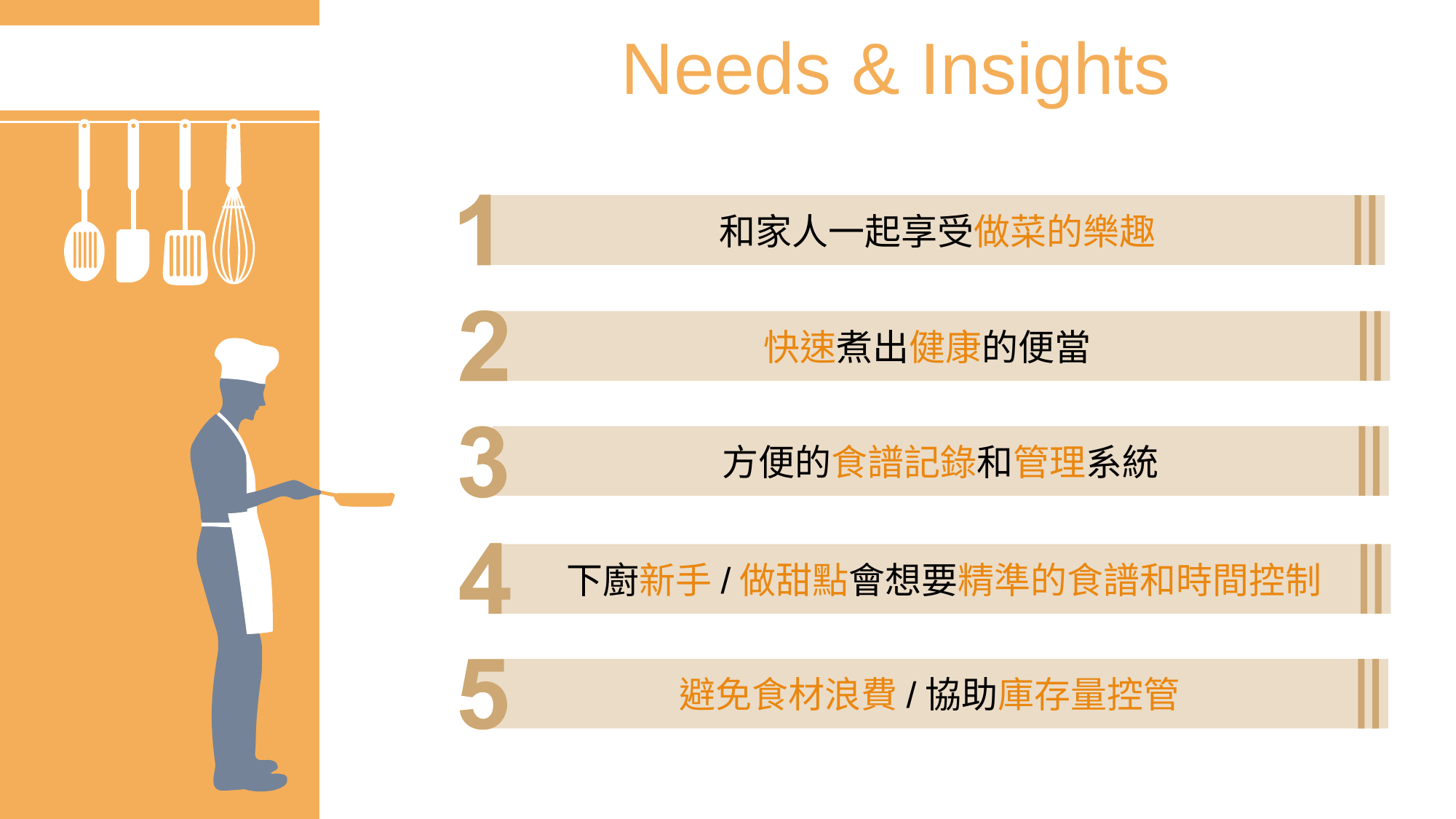

Needs & Insights

和家人一起享受做菜的樂趣

快速煮出健康的便當

方便的食譜記錄和管理系統

下廚新手/做甜點會想要精準的食譜和時間控制

避免食材浪費/協助庫存量控管